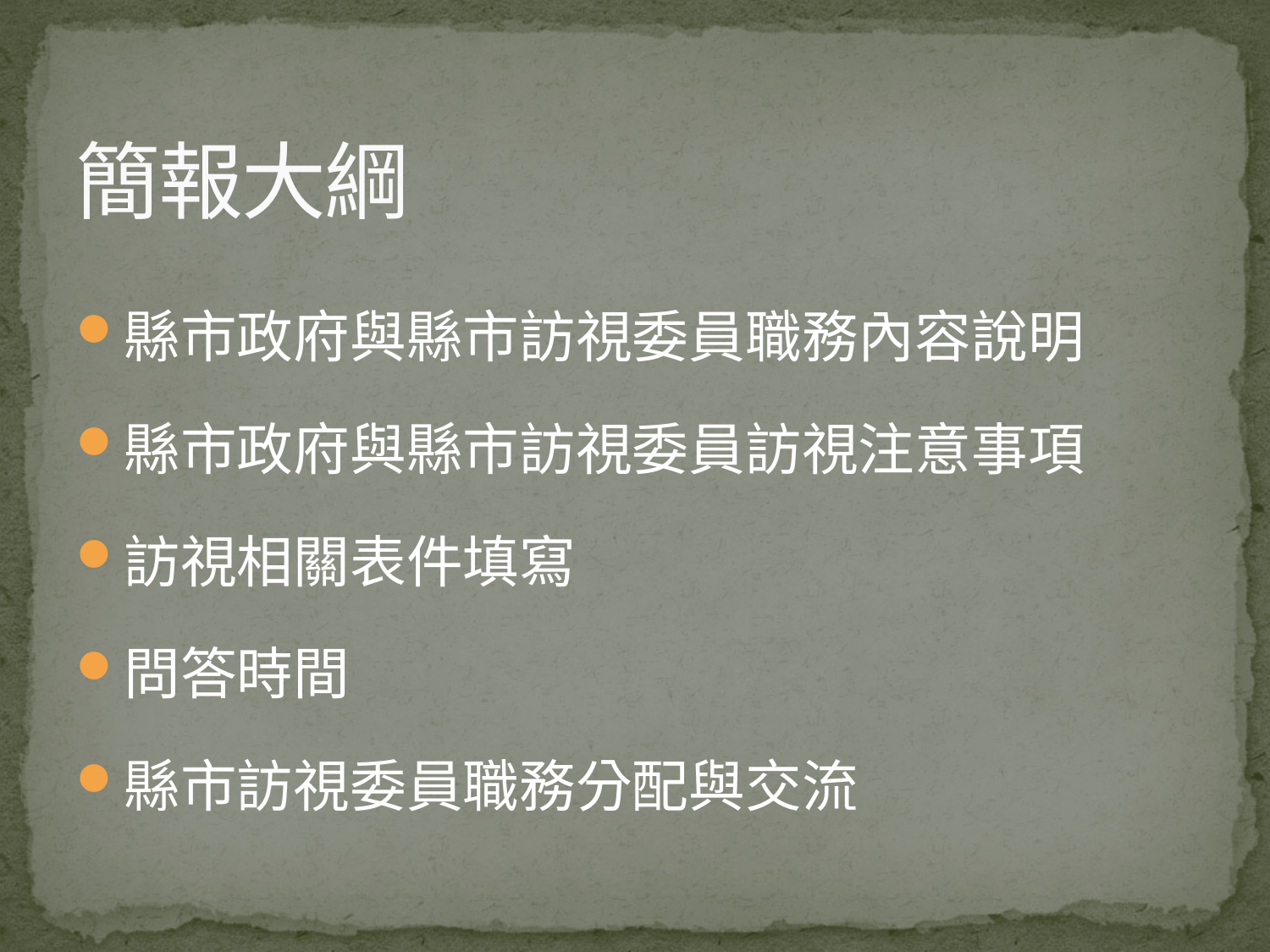

# 簡報大綱
縣市政府與縣市訪視委員職務內容說明
縣市政府與縣市訪視委員訪視注意事項
訪視相關表件填寫
問答時間
縣市訪視委員職務分配與交流